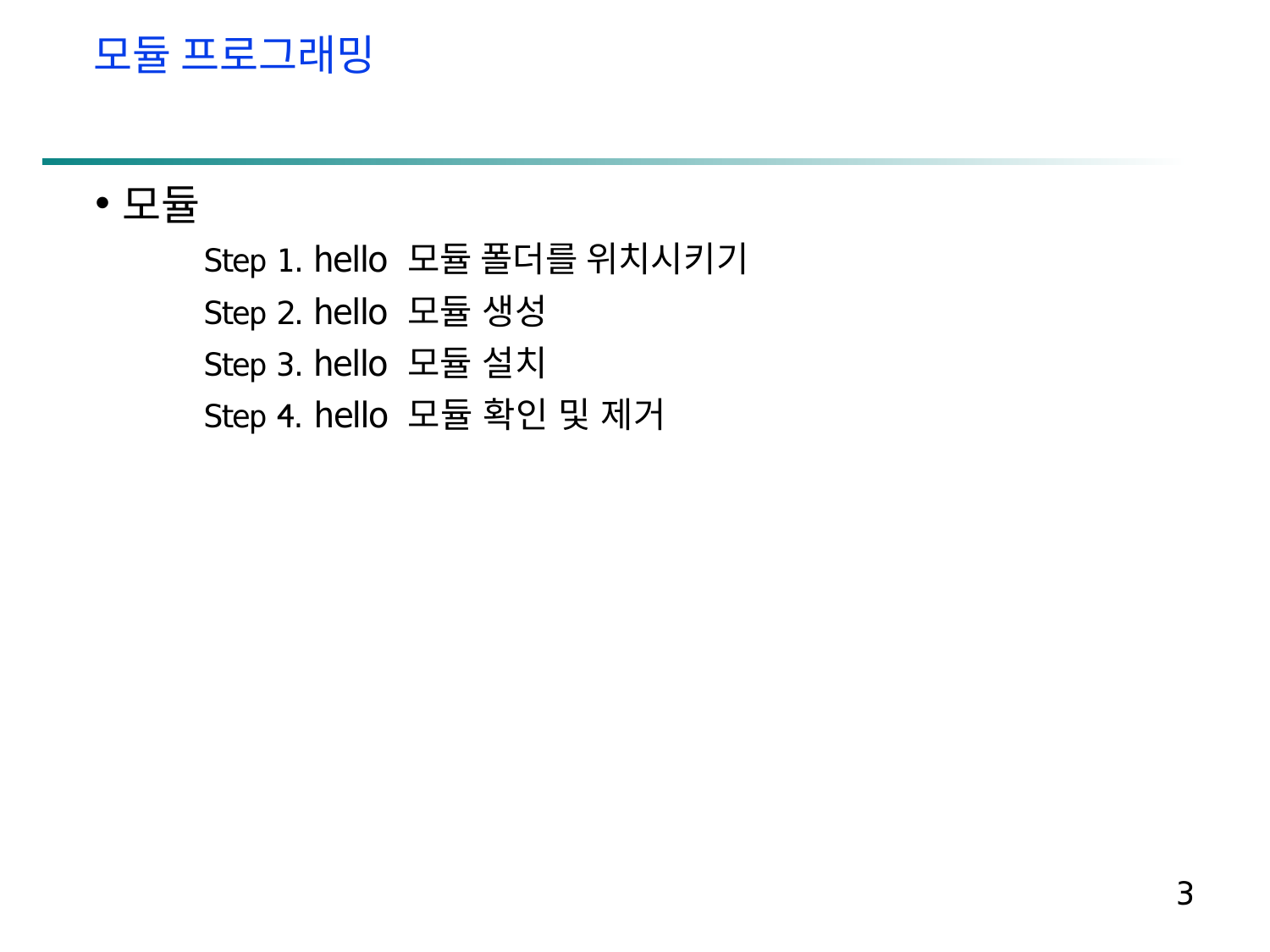

모듈 프로그래밍
모듈
           Step 1. hello 모듈 폴더를 위치시키기
           Step 2. hello 모듈 생성
           Step 3. hello 모듈 설치
           Step 4. hello 모듈 확인 및 제거

3